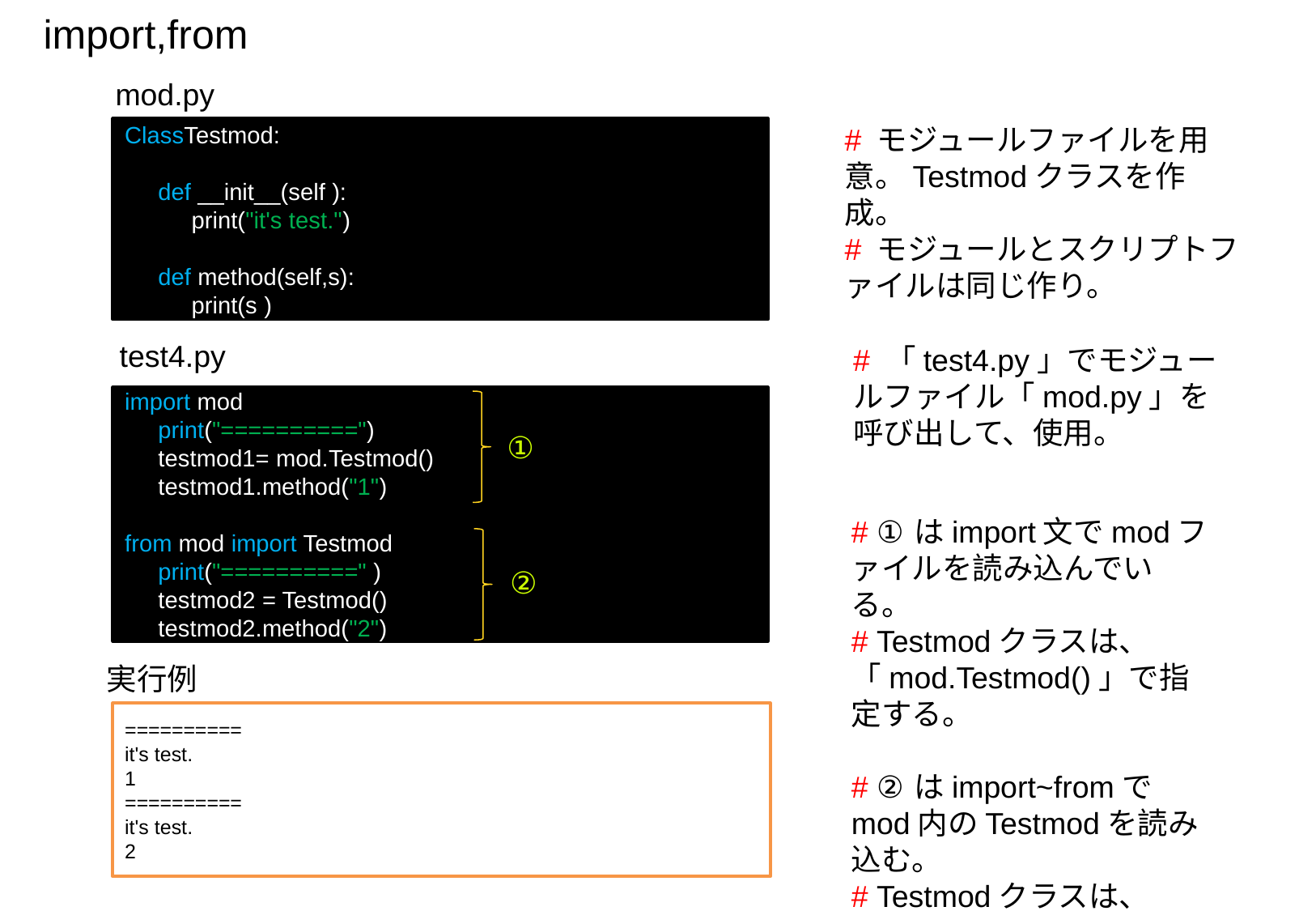

import,from
mod.py
# モジュールファイルを用意。Testmodクラスを作成。
# モジュールとスクリプトファイルは同じ作り。
ClassTestmod:

     def __init__(self ):
          print("it's test.")

     def method(self,s):
          print(s )
test4.py
# 「test4.py」でモジュールファイル「mod.py」を呼び出して、使用。
import mod
     print("==========")
     testmod1= mod.Testmod()
     testmod1.method("1")

from mod import Testmod
     print("==========" )
     testmod2 = Testmod()
     testmod2.method("2")

①
# ①はimport文でmodファイルを読み込んでいる。
# Testmodクラスは、「mod.Testmod()」で指定する。

# ②はimport~fromでmod内のTestmodを読み込む。
# Testmodクラスは、「Testmod()」で指定可能。

②
実行例
==========
it's test.
1
==========
it's test.
2